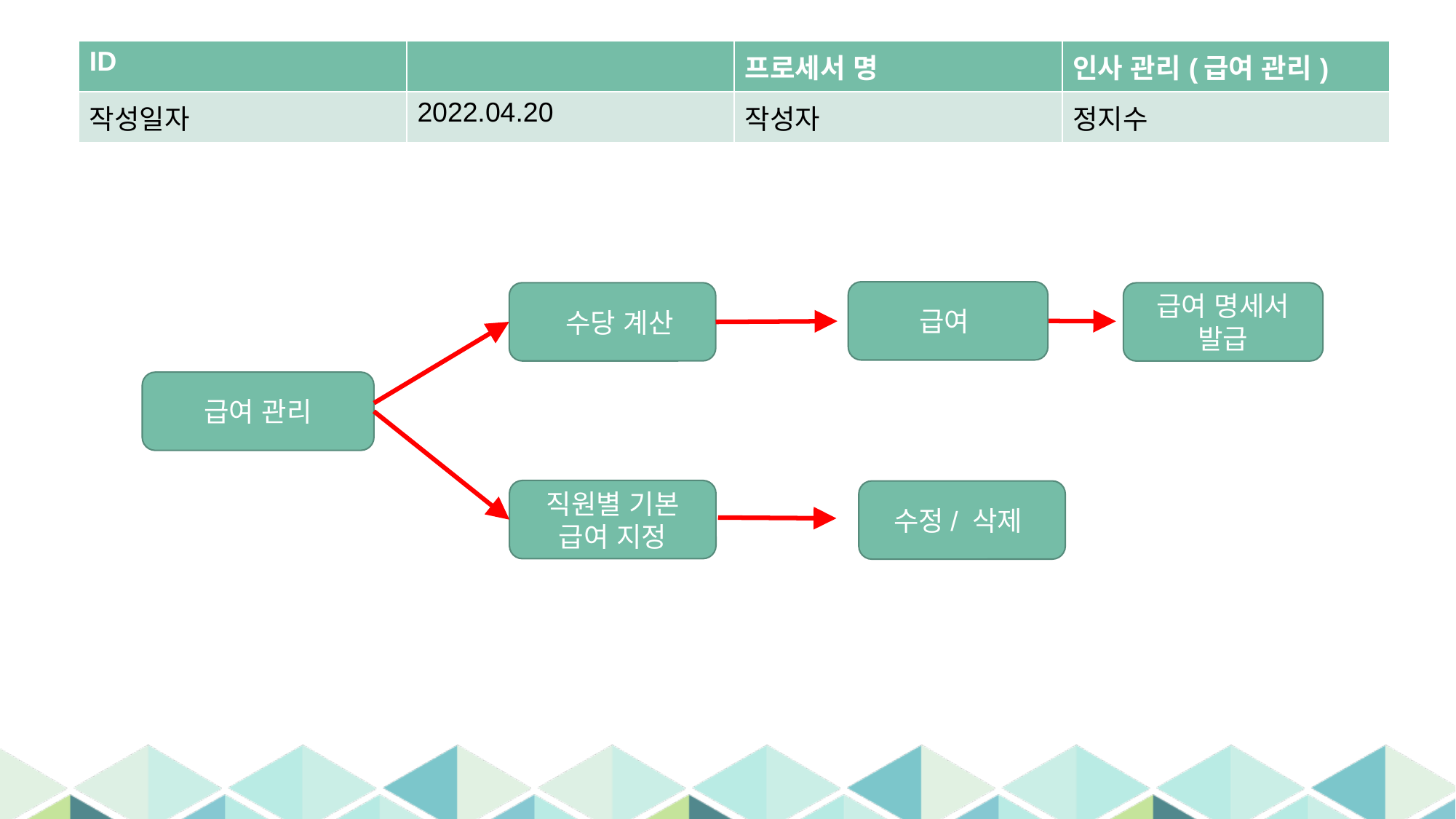

| ID |  | 프로세서 명 | 인사 관리(급여 관리) |
| --- | --- | --- | --- |
| 작성일자 | 2022.04.20 | 작성자 | 정지수 |
급여
 수당 계산
급여 명세서 발급
급여 관리
직원별 기본 급여 지정
수정/ 삭제